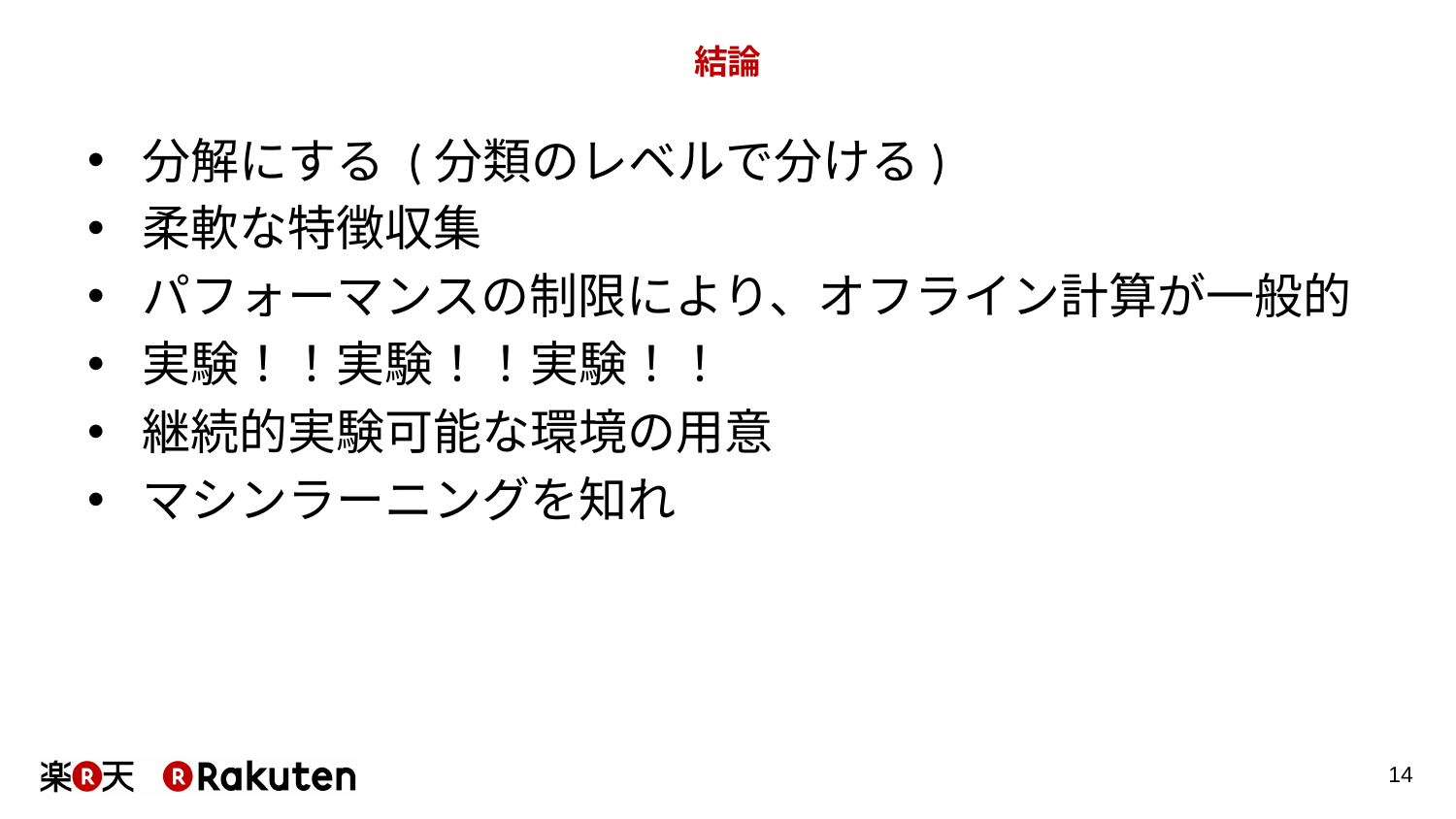

# 結論
分解にする (分類のレベルで分ける)
柔軟な特徴収集
パフォーマンスの制限により、オフライン計算が一般的
実験！！実験！！実験！！
継続的実験可能な環境の用意
マシンラーニングを知れ
14